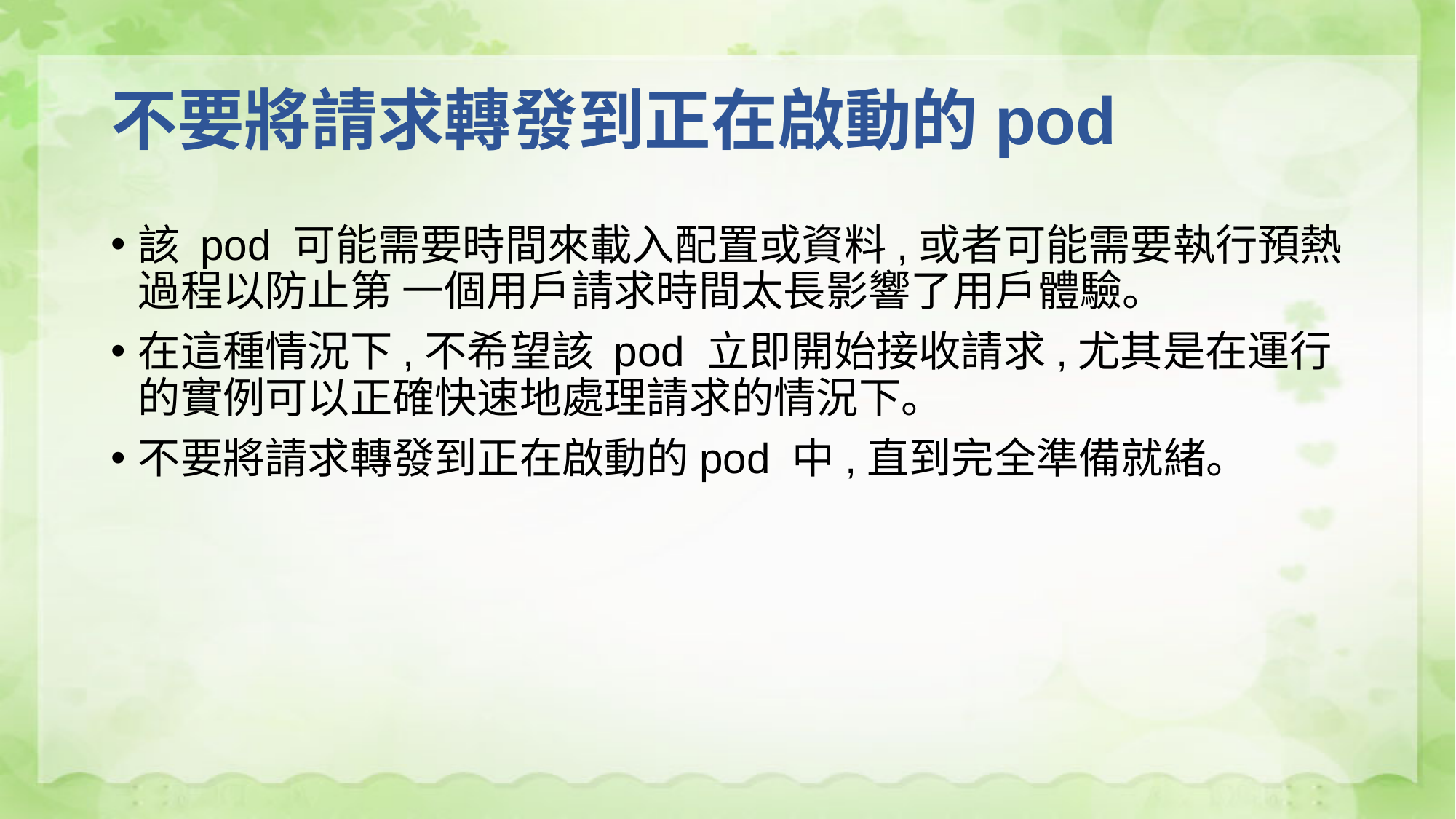

# 不要將請求轉發到正在啟動的pod
該 pod 可能需要時間來載入配置或資料,或者可能需要執行預熱過程以防止第 一個用戶請求時間太長影響了用戶體驗。
在這種情況下,不希望該 pod 立即開始接收請求,尤其是在運行的實例可以正確快速地處理請求的情況下。
不要將請求轉發到正在啟動的pod 中,直到完全準備就緒。